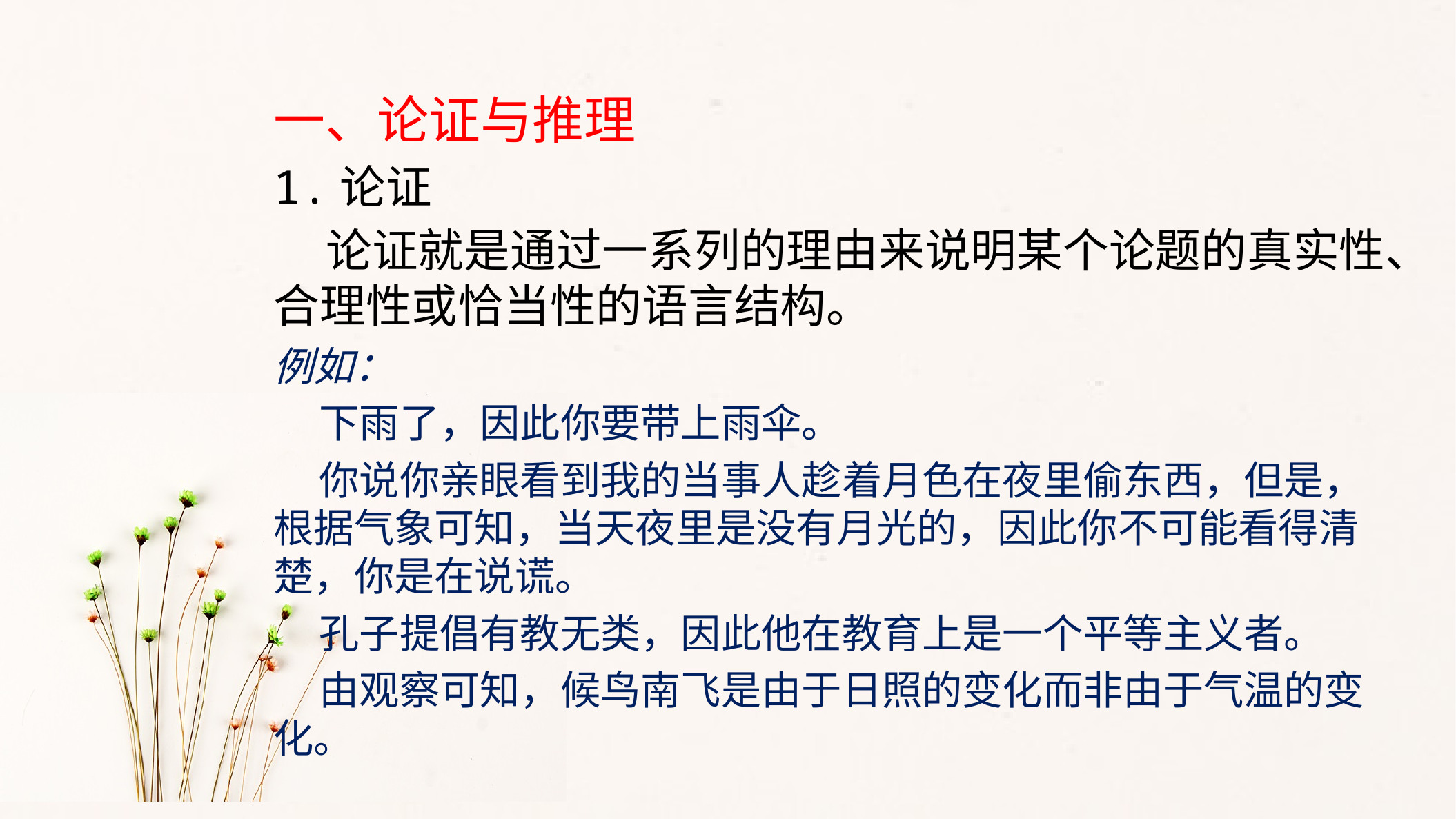

一、论证与推理
1.论证
    论证就是通过一系列的理由来说明某个论题的真实性、合理性或恰当性的语言结构。
例如：
    下雨了，因此你要带上雨伞。
    你说你亲眼看到我的当事人趁着月色在夜里偷东西，但是，根据气象可知，当天夜里是没有月光的，因此你不可能看得清楚，你是在说谎。
    孔子提倡有教无类，因此他在教育上是一个平等主义者。
    由观察可知，候鸟南飞是由于日照的变化而非由于气温的变化。